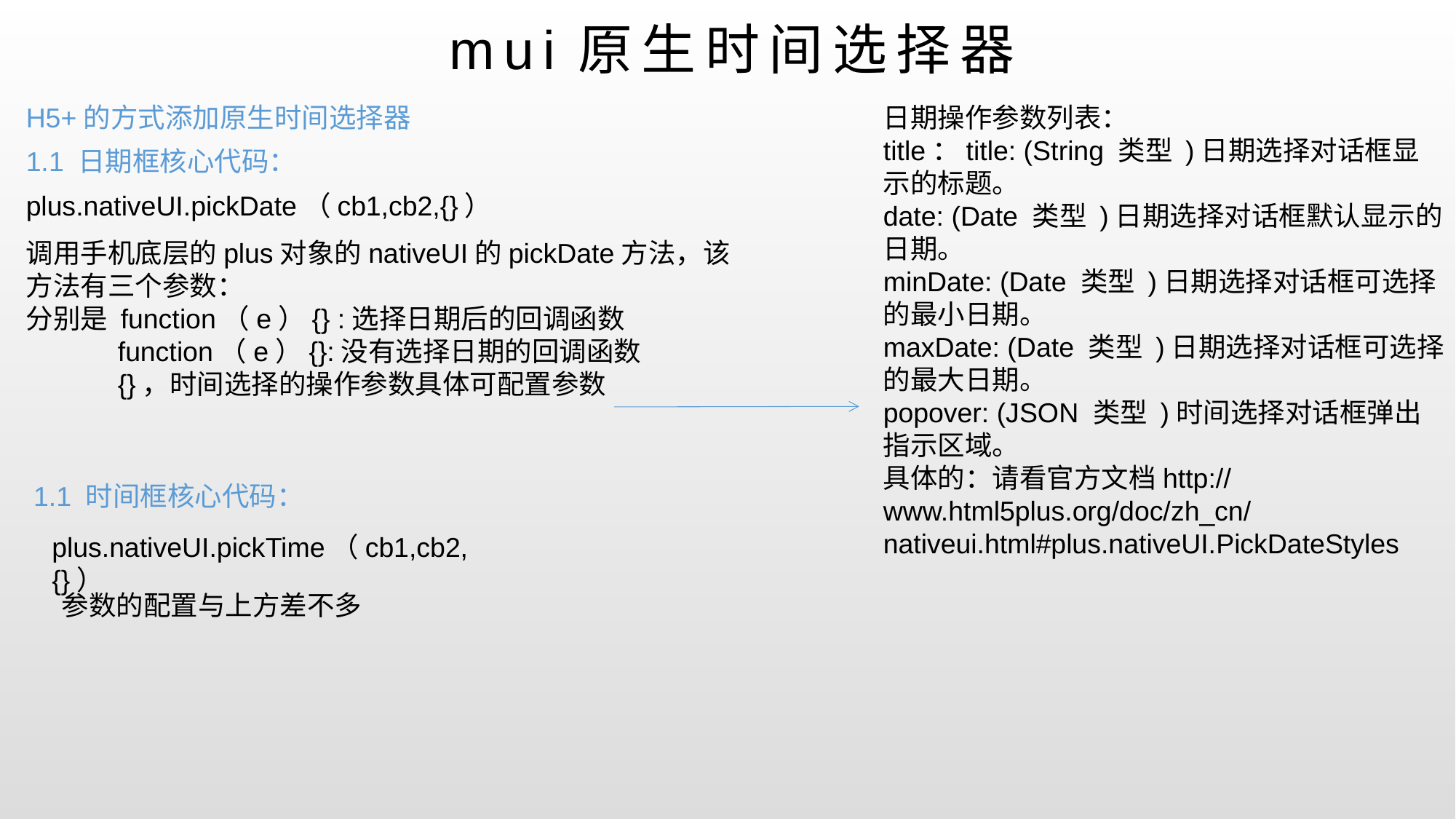

# mui原生时间选择器
H5+的方式添加原生时间选择器
日期操作参数列表：
title：title: (String 类型 )日期选择对话框显示的标题。
date: (Date 类型 )日期选择对话框默认显示的日期。
minDate: (Date 类型 )日期选择对话框可选择的最小日期。
maxDate: (Date 类型 )日期选择对话框可选择的最大日期。
popover: (JSON 类型 )时间选择对话框弹出指示区域。
具体的：请看官方文档http://www.html5plus.org/doc/zh_cn/nativeui.html#plus.nativeUI.PickDateStyles
1.1 日期框核心代码：
plus.nativeUI.pickDate（cb1,cb2,{}）
调用手机底层的plus对象的nativeUI的pickDate方法，该方法有三个参数：
分别是 function（e）{} :选择日期后的回调函数
            function（e）{}:没有选择日期的回调函数
            {}，时间选择的操作参数具体可配置参数
1.1 时间框核心代码：
plus.nativeUI.pickTime（cb1,cb2,{}）
参数的配置与上方差不多